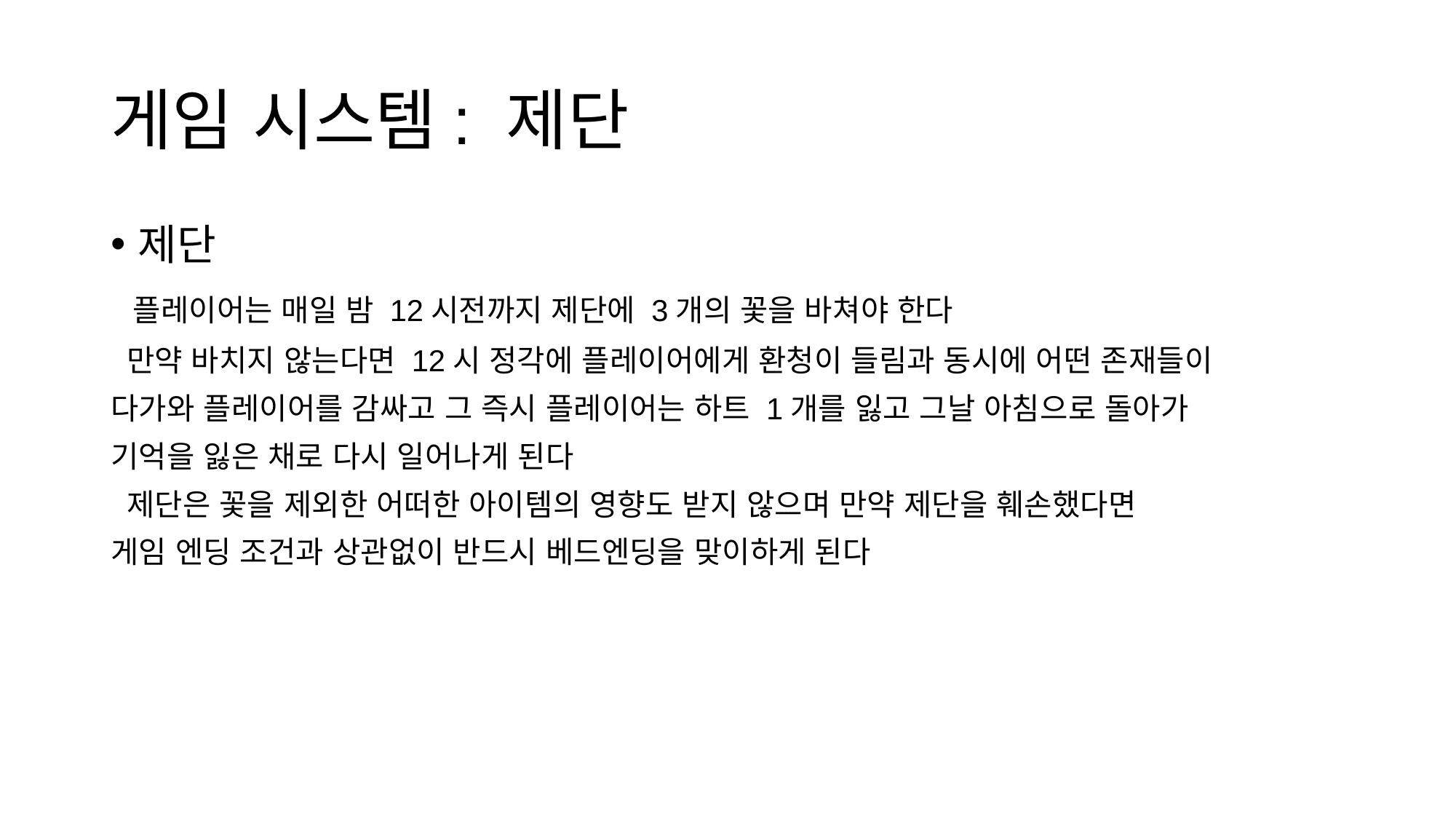

# 게임 시스템: 제단
제단
 플레이어는 매일 밤 12시전까지 제단에 3개의 꽃을 바쳐야 한다
 만약 바치지 않는다면 12시 정각에 플레이어에게 환청이 들림과 동시에 어떤 존재들이
다가와 플레이어를 감싸고 그 즉시 플레이어는 하트 1개를 잃고 그날 아침으로 돌아가
기억을 잃은 채로 다시 일어나게 된다
 제단은 꽃을 제외한 어떠한 아이템의 영향도 받지 않으며 만약 제단을 훼손했다면
게임 엔딩 조건과 상관없이 반드시 베드엔딩을 맞이하게 된다